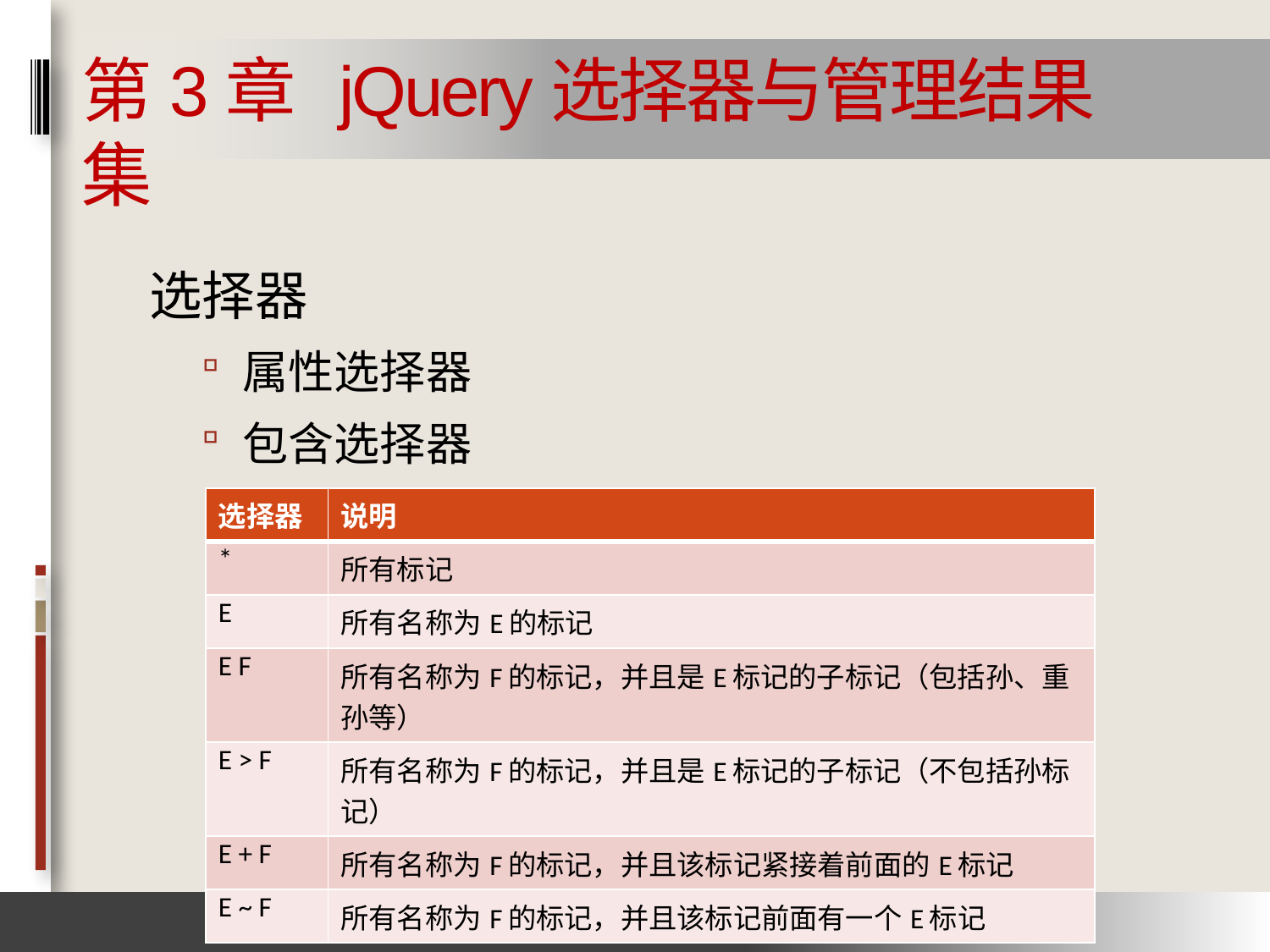

# 第3章  jQuery选择器与管理结果集
选择器
属性选择器
包含选择器

| 选择器 | 说明 |
| --- | --- |
| \* | 所有标记 |
| E | 所有名称为E的标记 |
| E F | 所有名称为F的标记，并且是E标记的子标记（包括孙、重孙等） |
| E > F | 所有名称为F的标记，并且是E标记的子标记（不包括孙标记） |
| E + F | 所有名称为F的标记，并且该标记紧接着前面的E标记 |
| E ~ F | 所有名称为F的标记，并且该标记前面有一个E标记 |